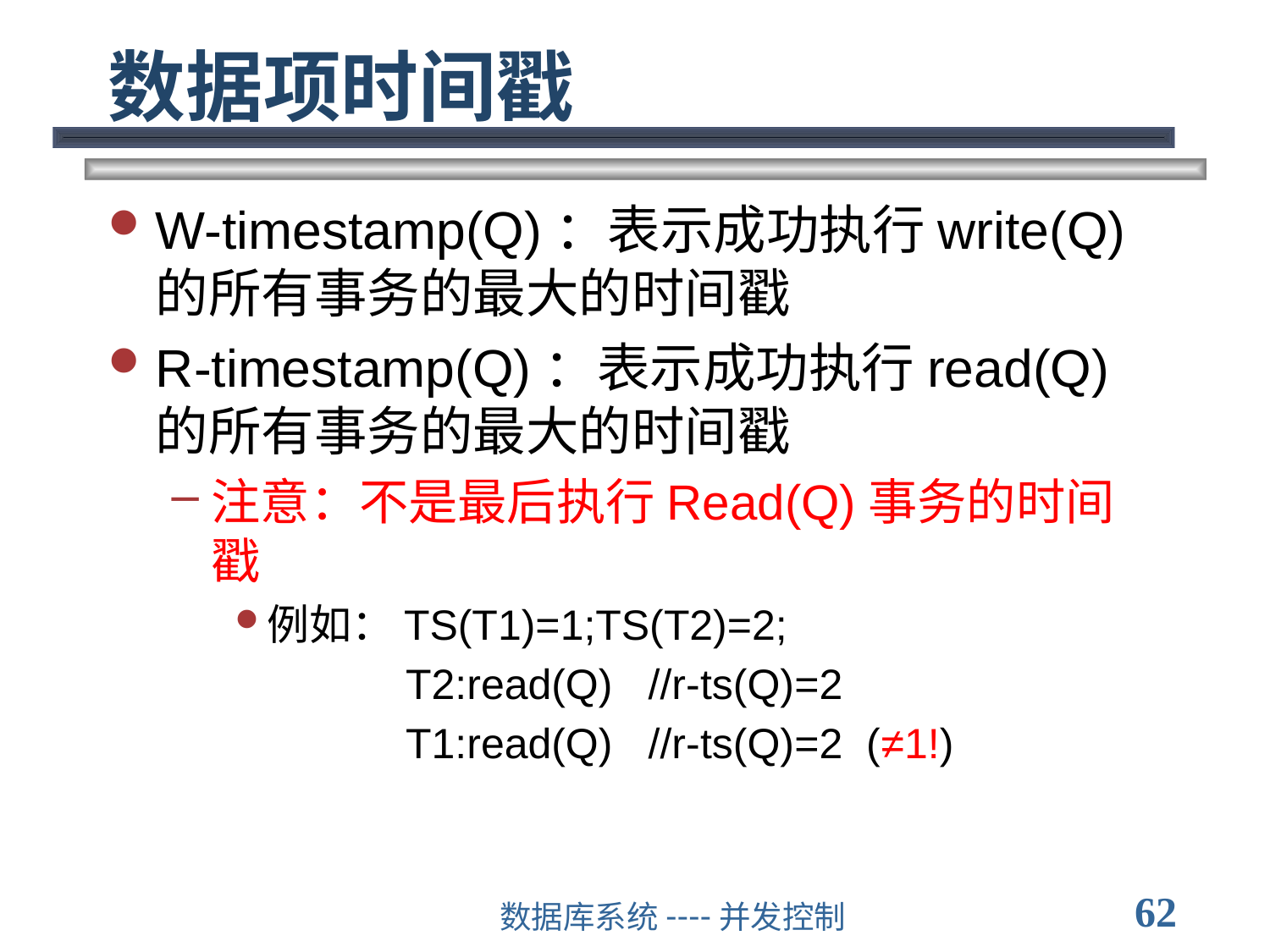

# 数据项时间戳
W-timestamp(Q)：表示成功执行write(Q)的所有事务的最大的时间戳
R-timestamp(Q)：表示成功执行read(Q)的所有事务的最大的时间戳
注意：不是最后执行Read(Q)事务的时间戳
例如：TS(T1)=1;TS(T2)=2;
		 T2:read(Q)   //r-ts(Q)=2
		 T1:read(Q)   //r-ts(Q)=2  (≠1!)

62
数据库系统----并发控制